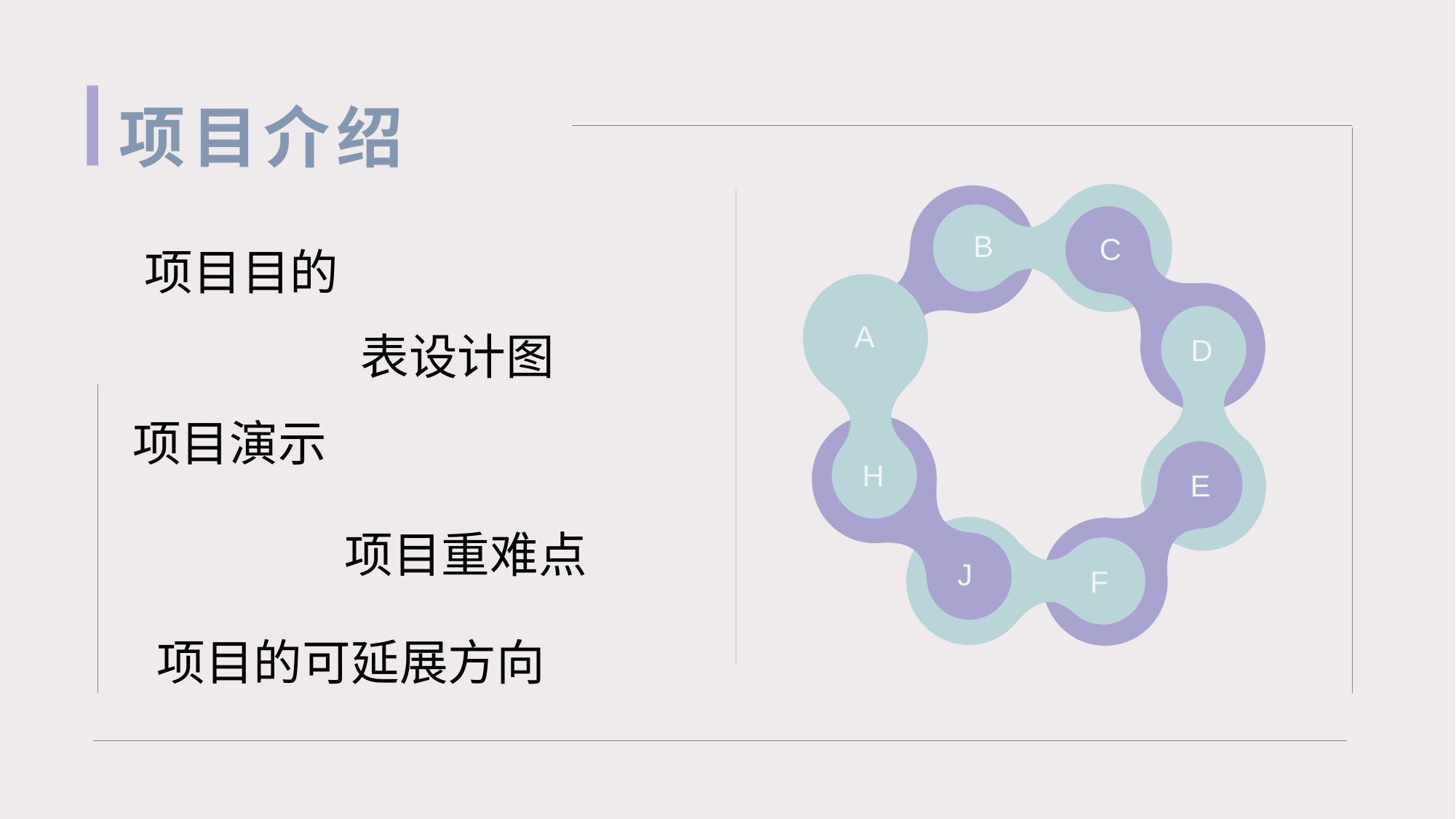

项目介绍

B
C

A
D

H
E

J
F
项目目的
表设计图
项目演示
项目重难点
项目的可延展方向